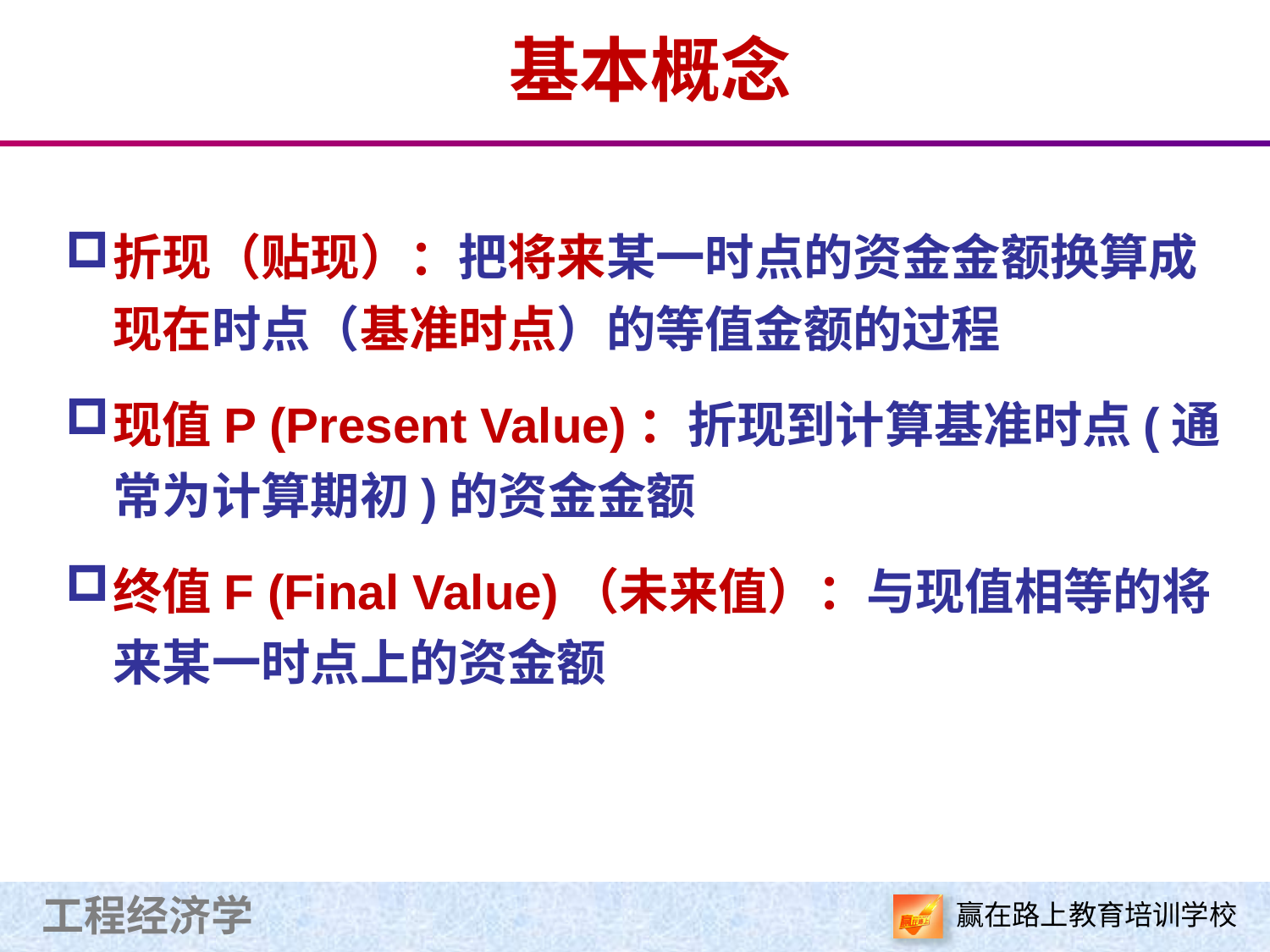

# 基本概念
折现（贴现）：把将来某一时点的资金金额换算成现在时点（基准时点）的等值金额的过程
现值P (Present Value)：折现到计算基准时点(通常为计算期初)的资金金额
终值F (Final Value)（未来值）：与现值相等的将来某一时点上的资金额